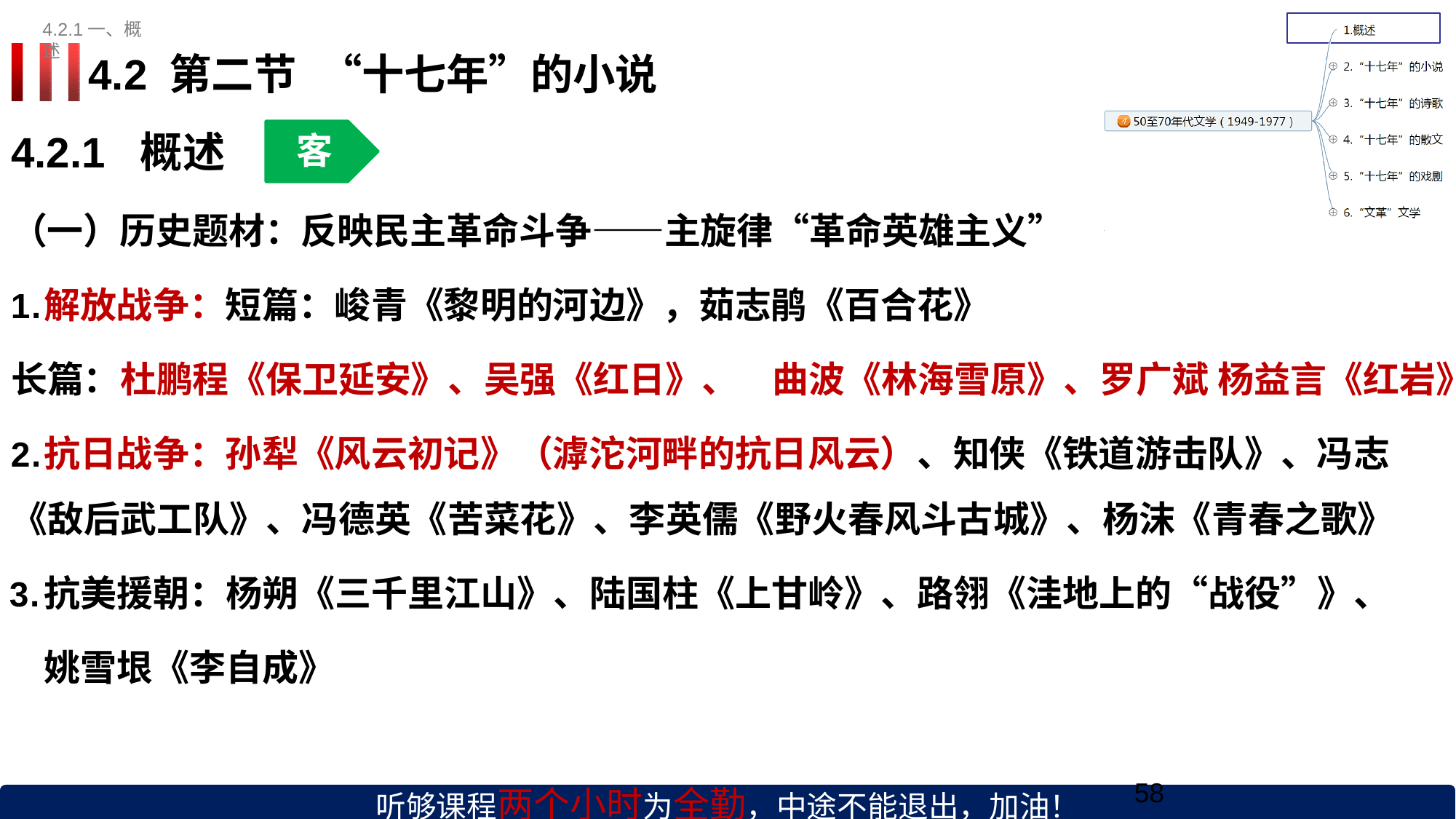

4.2.1一、概述

# 4.2 第二节	“十七年”的小说

4.2.1	概述
客
（一）历史题材：反映民主革命斗争——主旋律“革命英雄主义”
解放战争：短篇：峻青《黎明的河边》，茹志鹃《百合花》
长篇：杜鹏程《保卫延安》、吴强《红日》、	曲波《林海雪原》、罗广斌 杨益言《红岩》
抗日战争：孙犁《风云初记》（滹沱河畔的抗日风云）、知侠《铁道游击队》、冯志
《敌后武工队》、冯德英《苦菜花》、李英儒《野火春风斗古城》、杨沫《青春之歌》
抗美援朝：杨朔《三千里江山》、陆国柱《上甘岭》、路翎《洼地上的“战役”》、 姚雪垠《李自成》
58

听够课程两个小时为全勤，中途不能退出，加油！